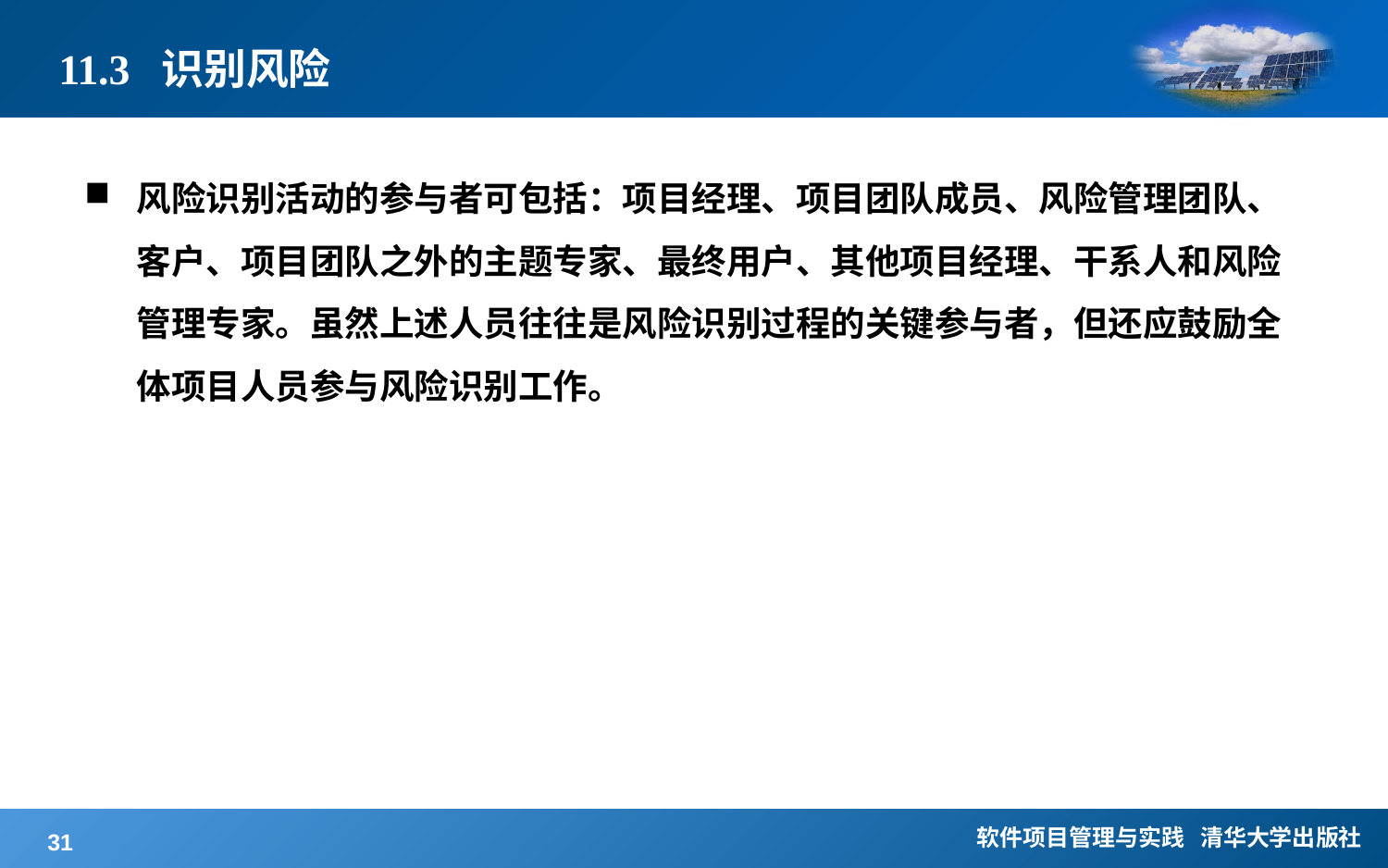

# 11.3  识别风险
风险识别活动的参与者可包括：项目经理、项目团队成员、风险管理团队、客户、项目团队之外的主题专家、最终用户、其他项目经理、干系人和风险管理专家。虽然上述人员往往是风险识别过程的关键参与者，但还应鼓励全体项目人员参与风险识别工作。